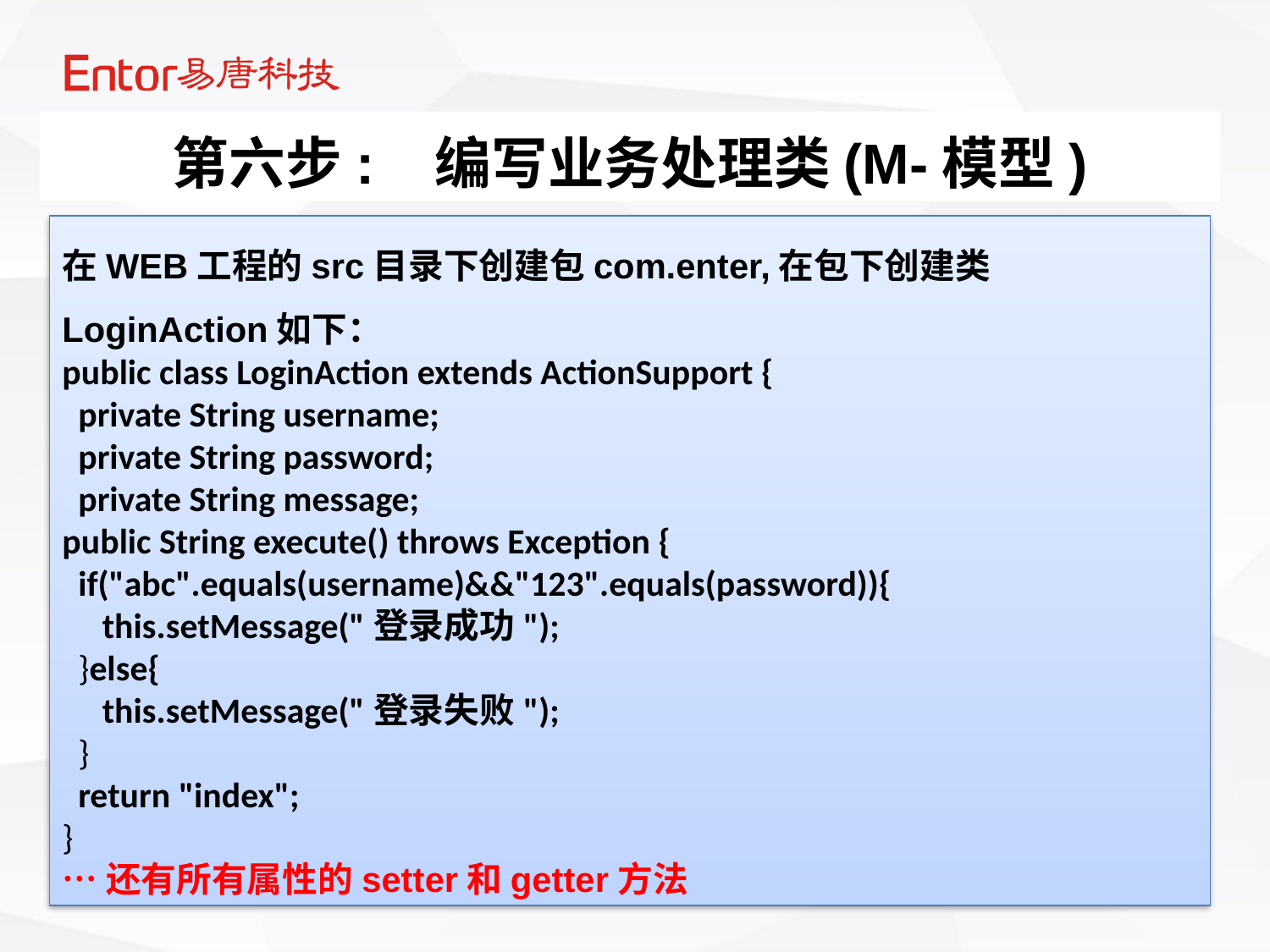

第六步:   编写业务处理类(M-模型)
在WEB工程的src目录下创建包com.enter,在包下创建类LoginAction如下：
public class LoginAction extends ActionSupport {
  private String username;
  private String password;
  private String message;
public String execute() throws Exception {
  if("abc".equals(username)&&"123".equals(password)){
     this.setMessage("登录成功");
  }else{
     this.setMessage("登录失败");
  }
  return "index";
}
…还有所有属性的setter和getter方法